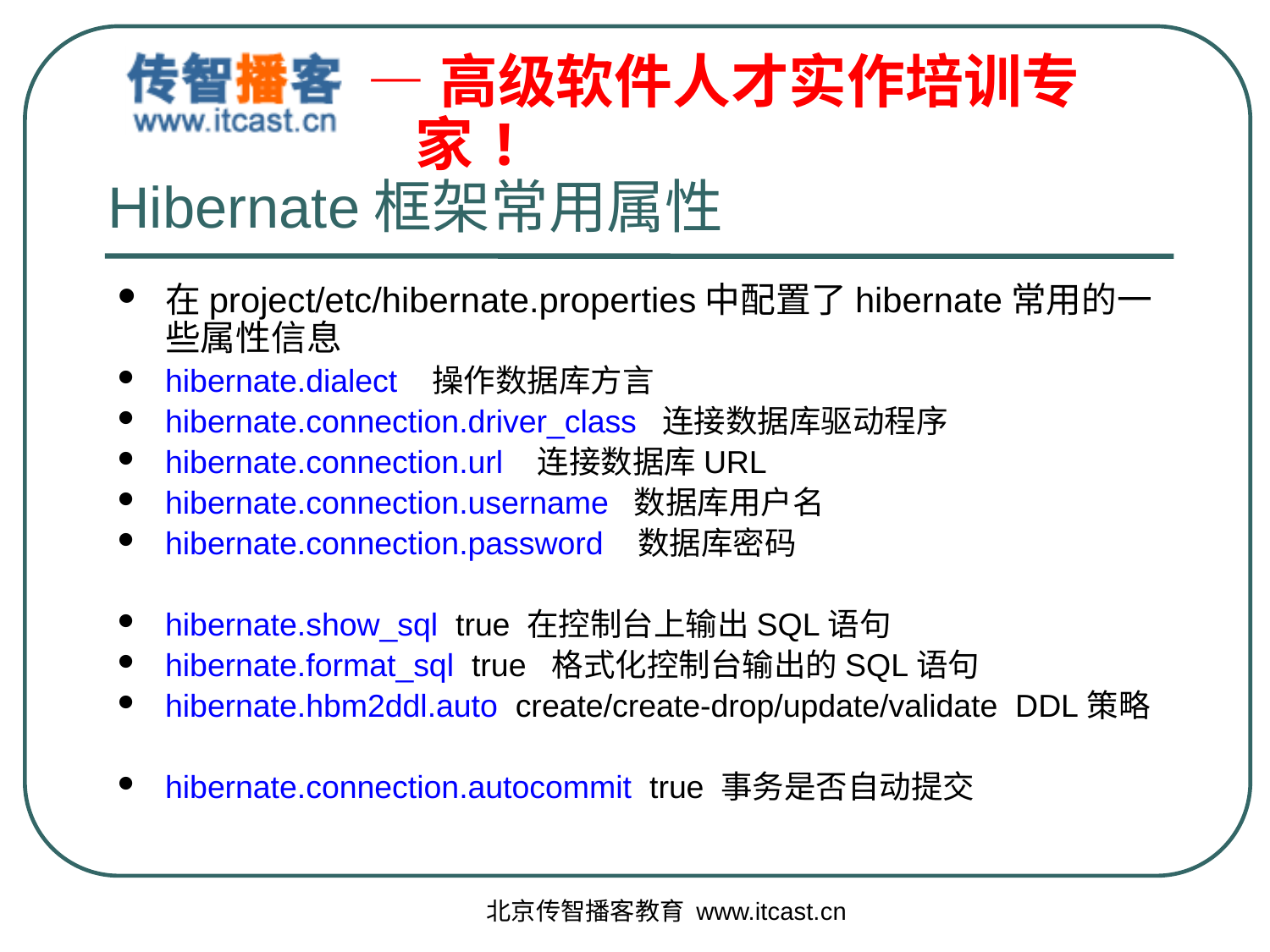

# Hibernate框架常用属性
在project/etc/hibernate.properties中配置了hibernate常用的一些属性信息
hibernate.dialect   操作数据库方言
hibernate.connection.driver_class  连接数据库驱动程序
hibernate.connection.url   连接数据库URL
hibernate.connection.username  数据库用户名
hibernate.connection.password   数据库密码

hibernate.show_sql  true 在控制台上输出SQL语句
hibernate.format_sql  true  格式化控制台输出的SQL语句
hibernate.hbm2ddl.auto  create/create-drop/update/validate  DDL策略

hibernate.connection.autocommit  true 事务是否自动提交
北京传智播客教育 www.itcast.cn